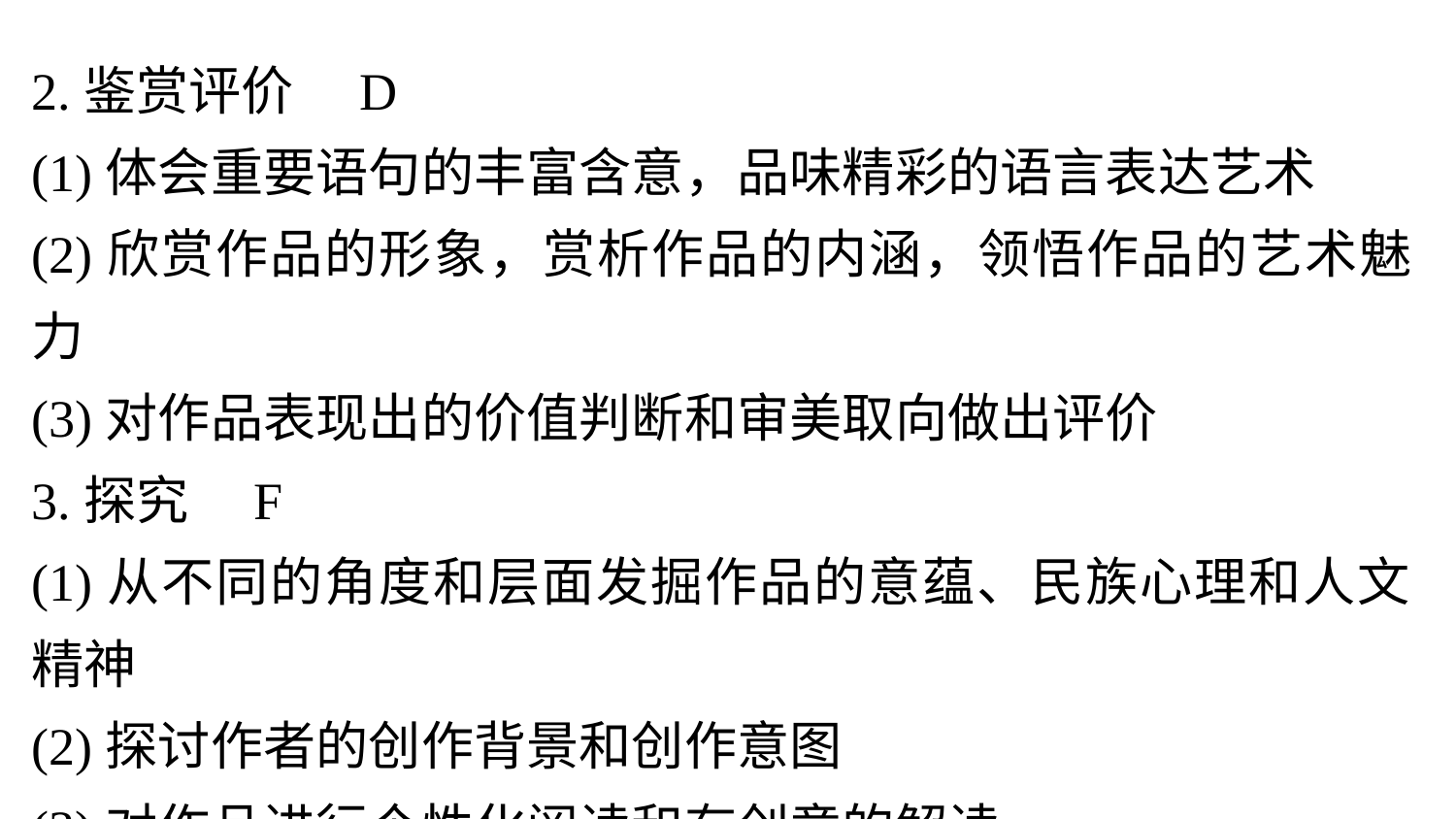

2.鉴赏评价　D
(1)体会重要语句的丰富含意，品味精彩的语言表达艺术
(2)欣赏作品的形象，赏析作品的内涵，领悟作品的艺术魅力
(3)对作品表现出的价值判断和审美取向做出评价
3.探究　F
(1)从不同的角度和层面发掘作品的意蕴、民族心理和人文
精神
(2)探讨作者的创作背景和创作意图
(3)对作品进行个性化阅读和有创意的解读